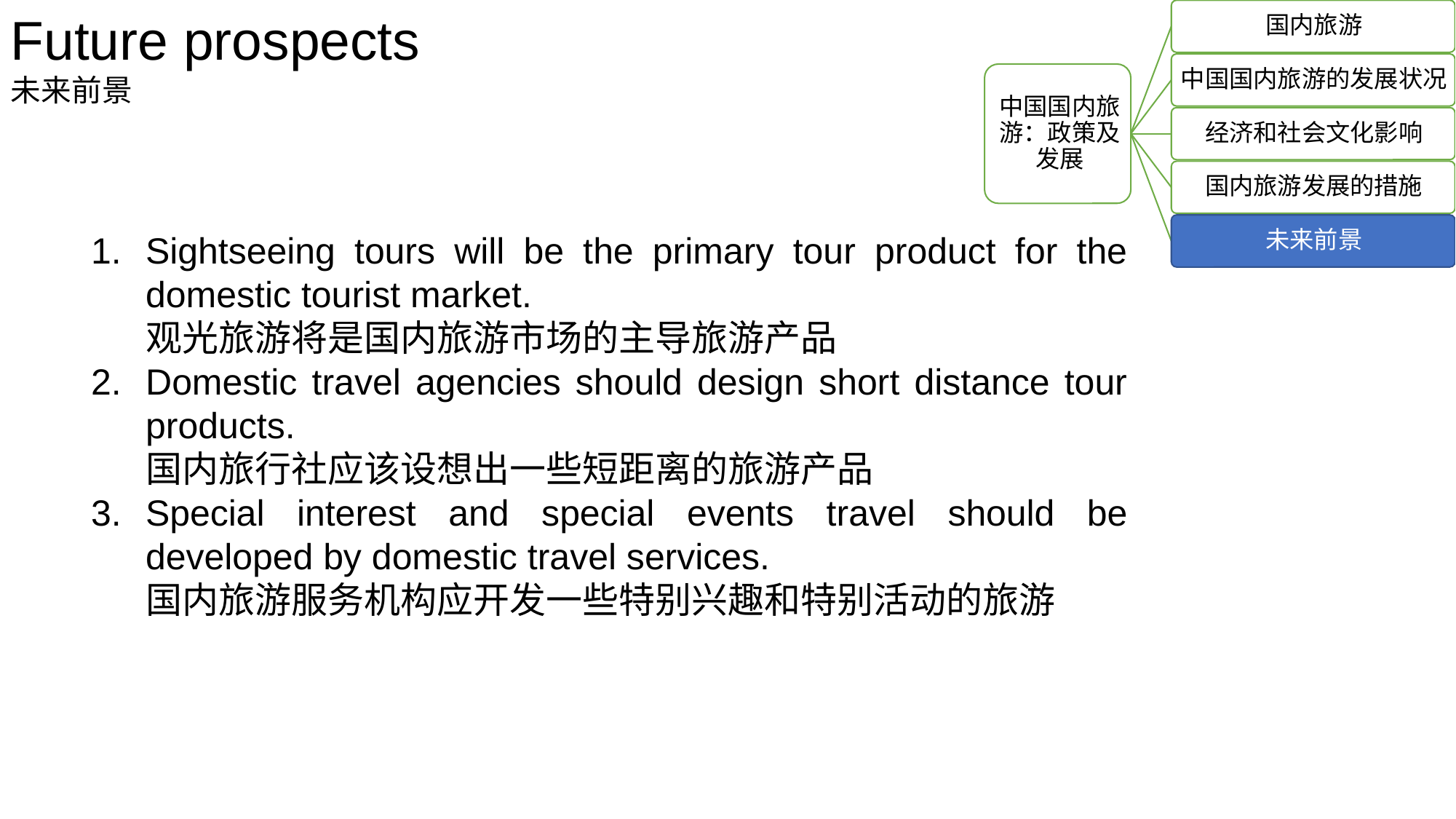

Future prospects
未来前景
中国国内旅游：政策及发展

国内旅游

中国国内旅游的发展状况

经济和社会文化影响

国内旅游发展的措施

未来前景
Sightseeing tours will be the primary tour product for the domestic tourist market.
观光旅游将是国内旅游市场的主导旅游产品
Domestic travel agencies should design short distance tour products.
国内旅行社应该设想出一些短距离的旅游产品
Special interest and special events travel should be developed by domestic travel services.
国内旅游服务机构应开发一些特别兴趣和特别活动的旅游